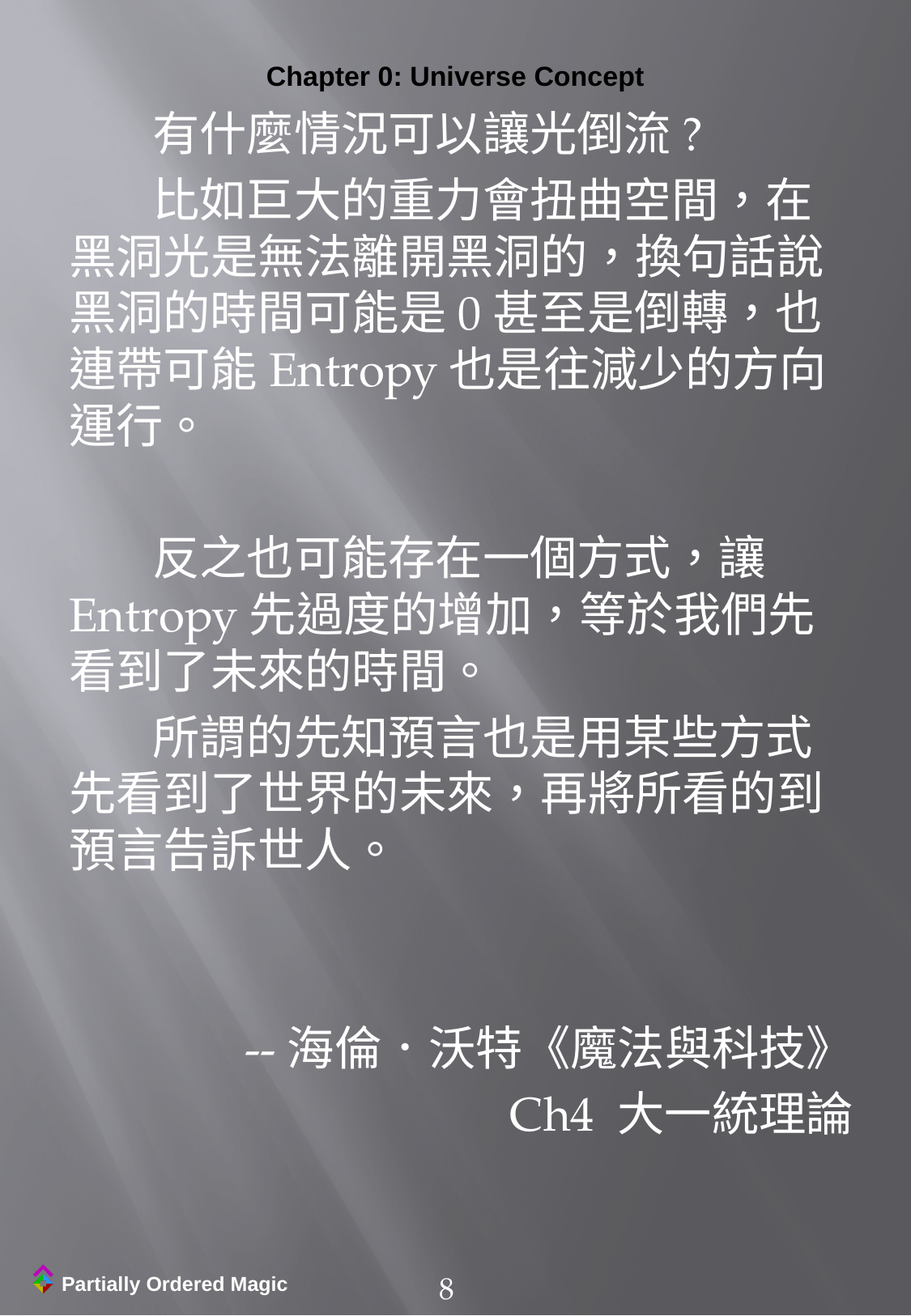

# Chapter 0: Universe Concept
有什麼情況可以讓光倒流?
比如巨大的重力會扭曲空間，在黑洞光是無法離開黑洞的，換句話說黑洞的時間可能是0甚至是倒轉，也連帶可能Entropy也是往減少的方向運行。

反之也可能存在一個方式，讓Entropy先過度的增加，等於我們先看到了未來的時間。
所謂的先知預言也是用某些方式先看到了世界的未來，再將所看的到預言告訴世人。

--海倫．沃特《魔法與科技》
Ch4 大一統理論